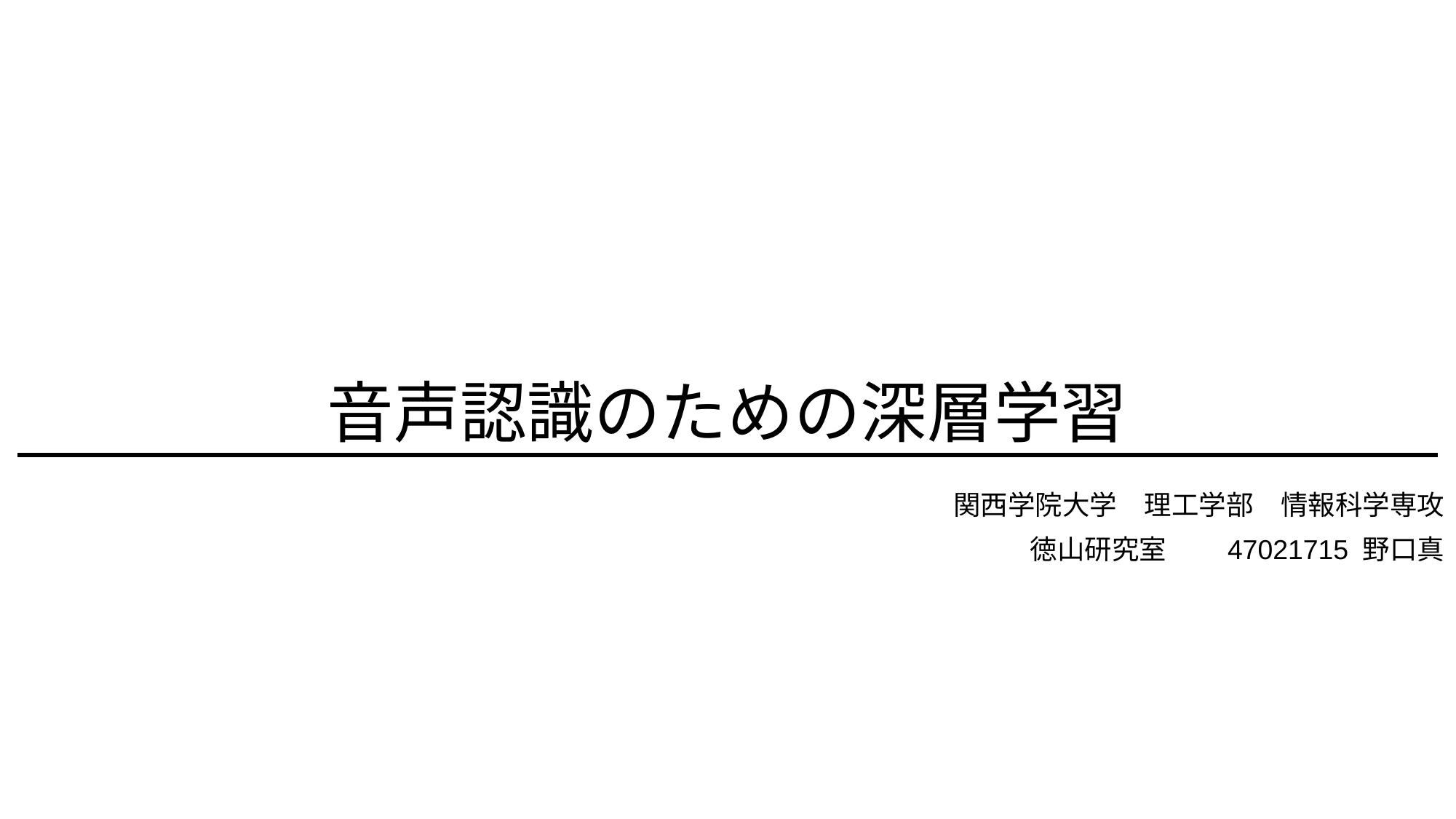

# 音声認識のための深層学習
関西学院大学　理工学部　情報科学専攻
徳山研究室　　47021715 野口真